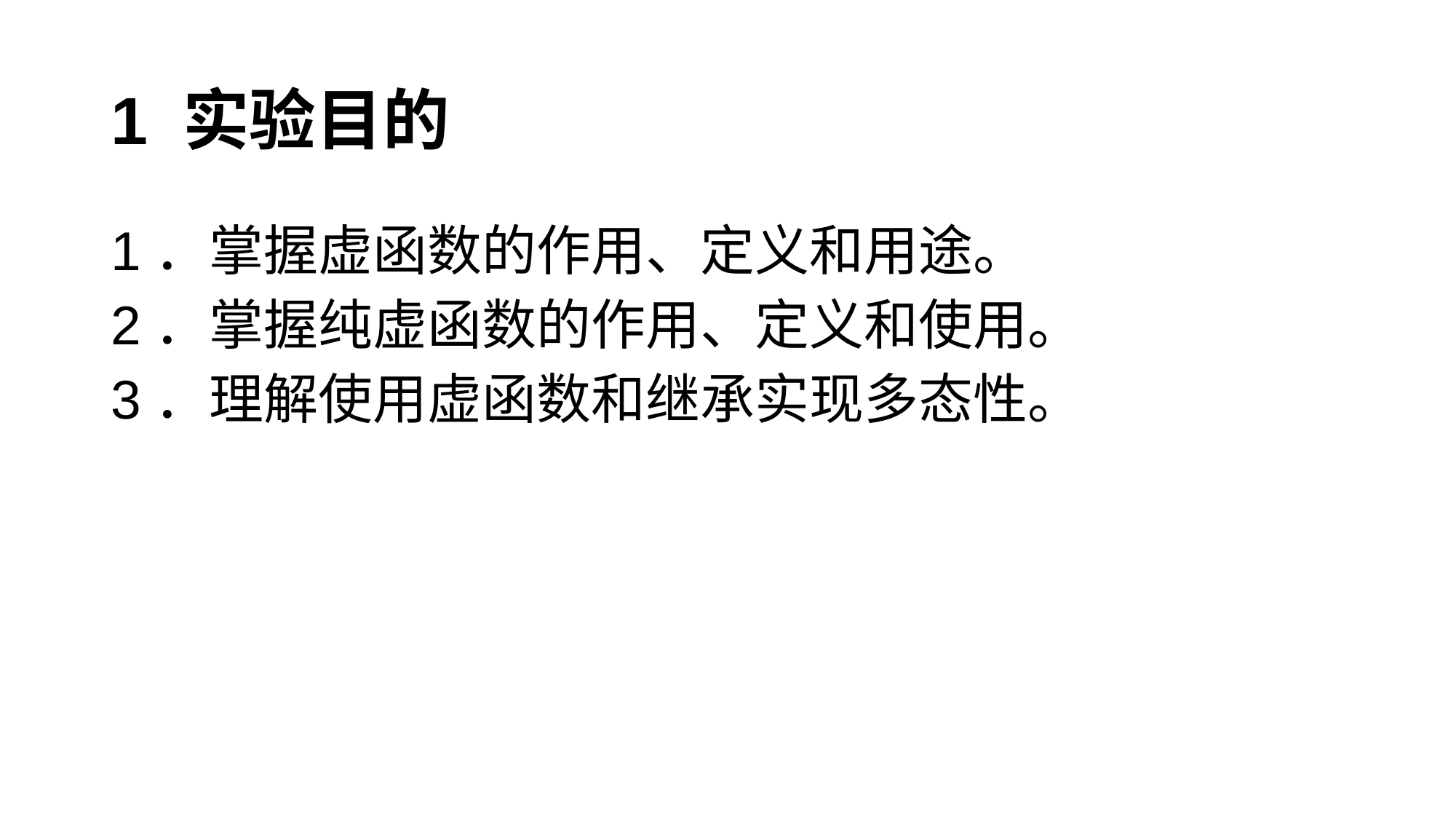

# 1 实验目的
1．掌握虚函数的作用、定义和用途。
2．掌握纯虚函数的作用、定义和使用。
3．理解使用虚函数和继承实现多态性。